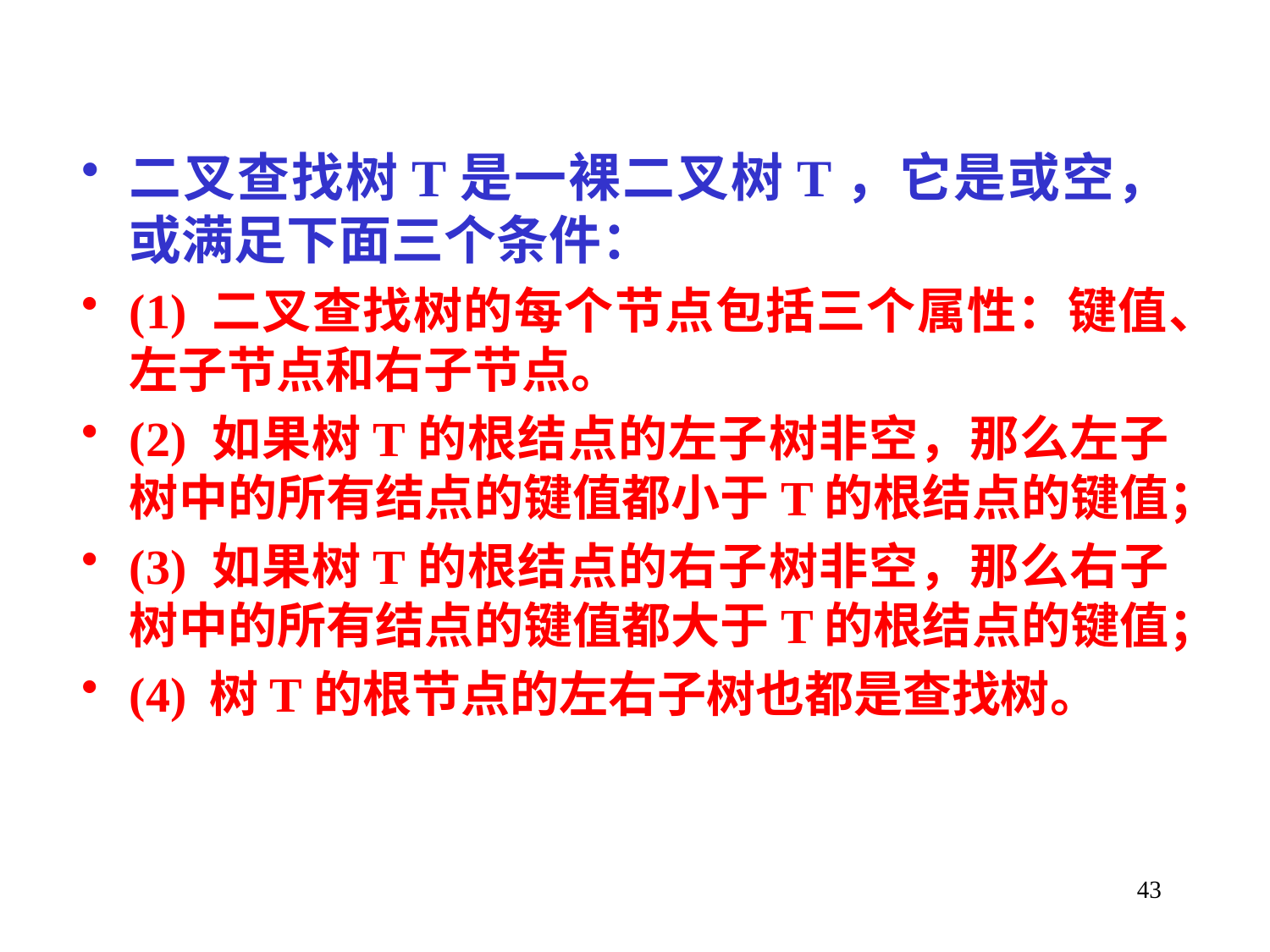

二叉查找树T是一裸二叉树T，它是或空，或满足下面三个条件：
(1) 二叉查找树的每个节点包括三个属性：键值、左子节点和右子节点。
(2) 如果树T的根结点的左子树非空，那么左子树中的所有结点的键值都小于T的根结点的键值；
(3) 如果树T的根结点的右子树非空，那么右子树中的所有结点的键值都大于T的根结点的键值；
(4) 树T的根节点的左右子树也都是查找树。
43